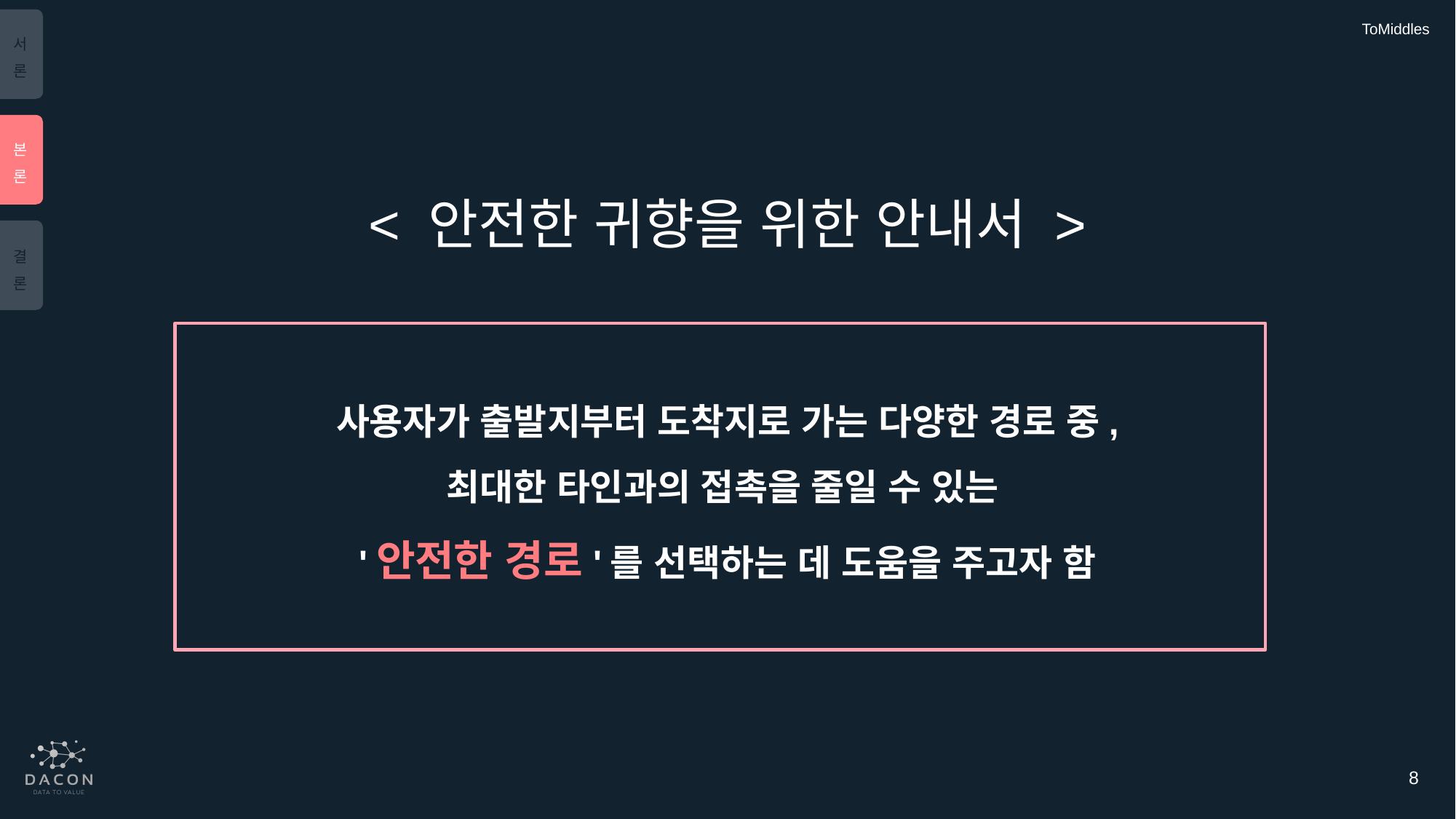

< 안전한 귀향을 위한 안내서 >

사용자가 출발지부터 도착지로 가는 다양한 경로 중,
최대한 타인과의 접촉을 줄일 수 있는
'안전한 경로'를 선택하는 데 도움을 주고자 함
8